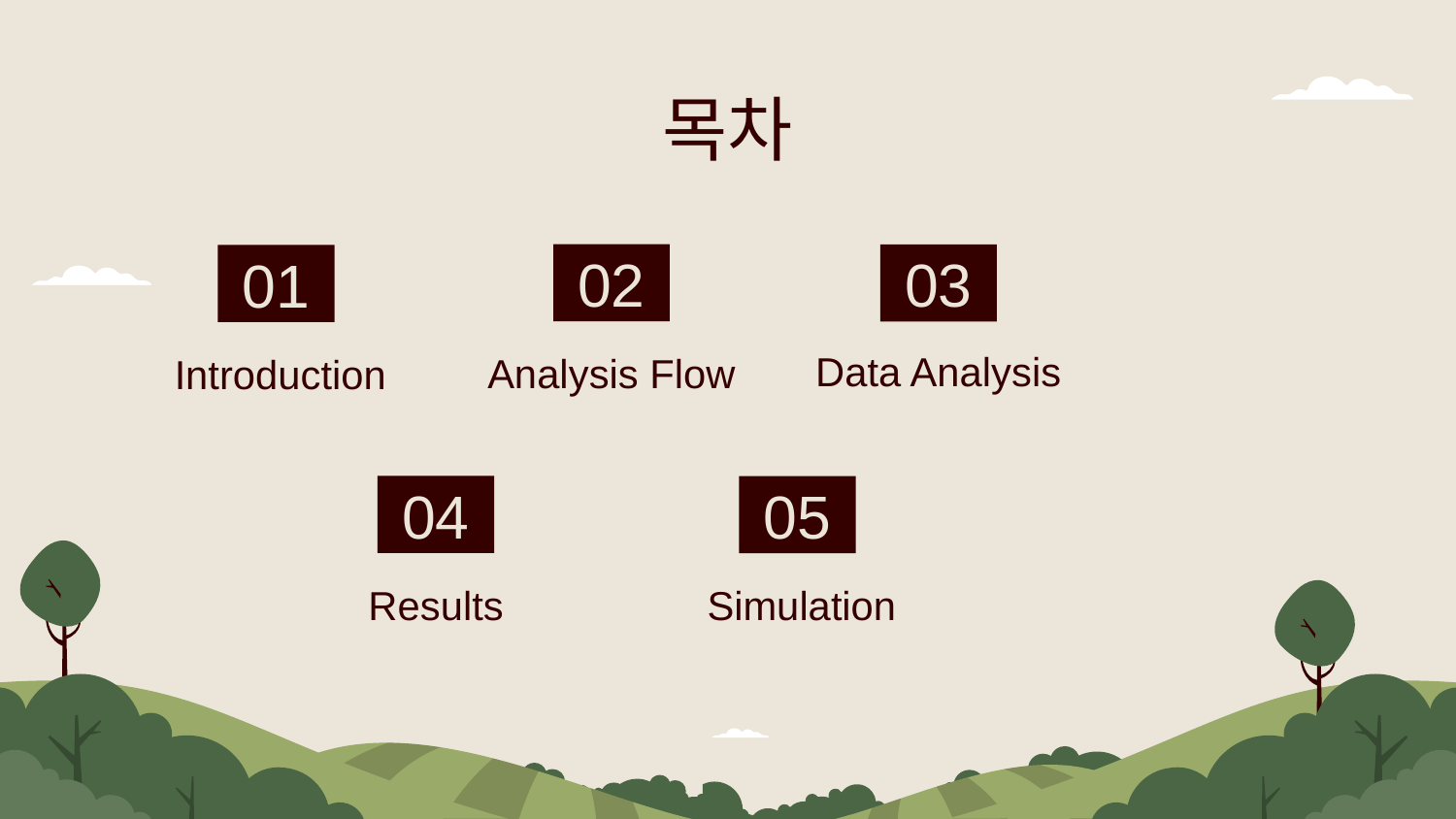

# 목차

02
03
01

Data Analysis
Analysis Flow
Introduction
04
05
Results
Simulation